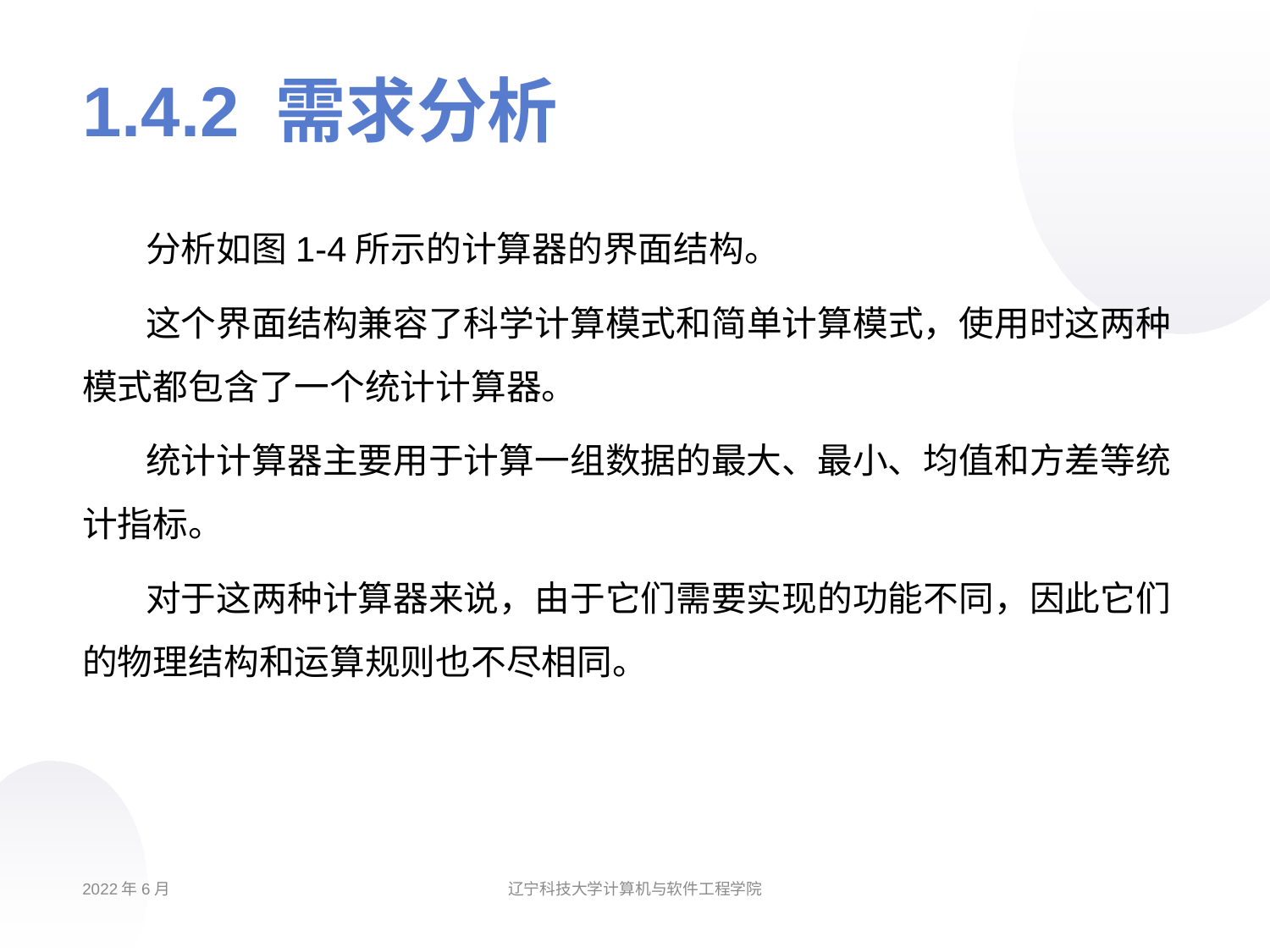

# 1.4.2 需求分析
分析如图1-4所示的计算器的界面结构。
这个界面结构兼容了科学计算模式和简单计算模式，使用时这两种模式都包含了一个统计计算器。
统计计算器主要用于计算一组数据的最大、最小、均值和方差等统计指标。
对于这两种计算器来说，由于它们需要实现的功能不同，因此它们的物理结构和运算规则也不尽相同。

2022年6月
辽宁科技大学计算机与软件工程学院
178